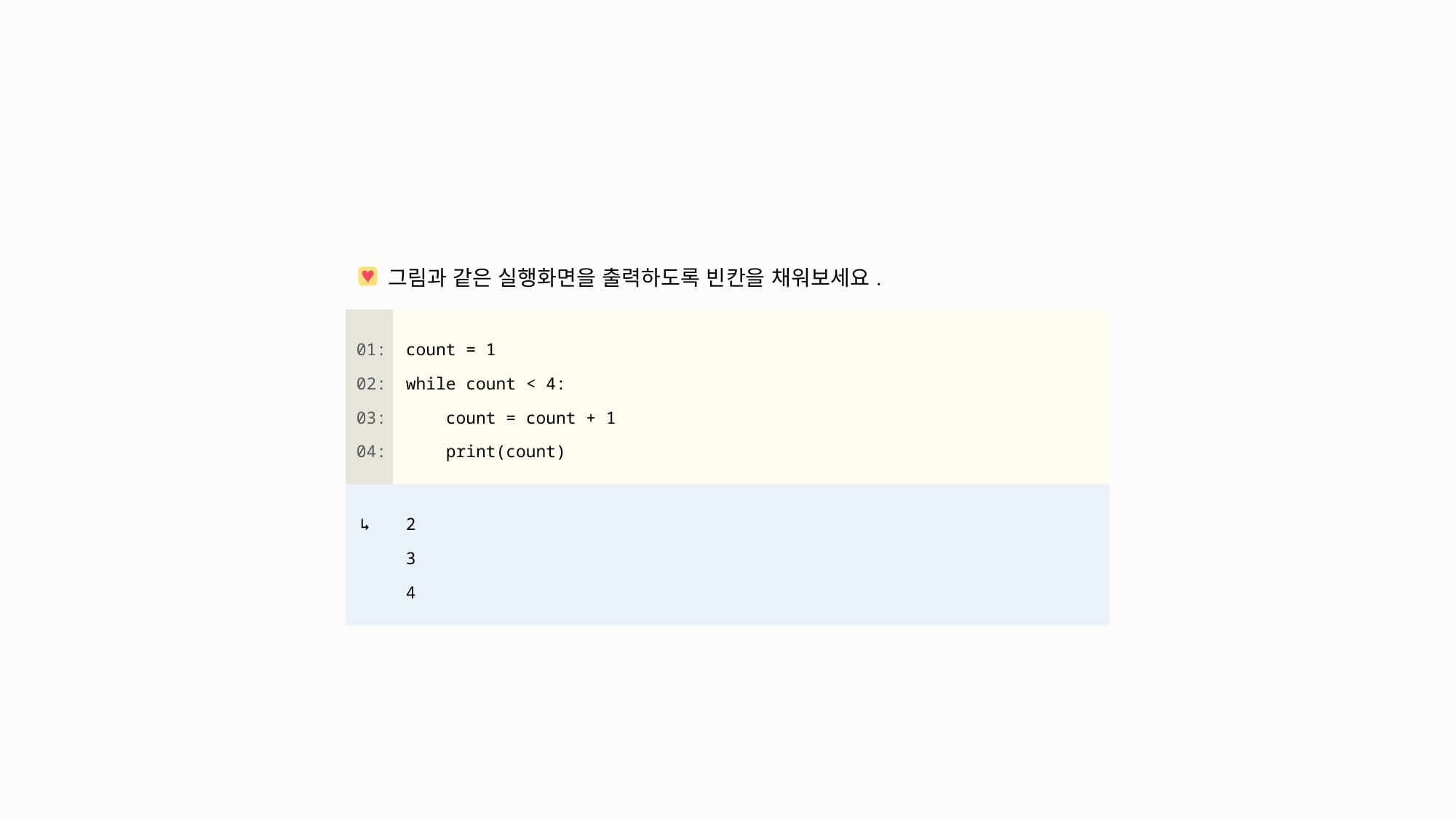

| 그림과 같은 실행화면을 출력하도록 빈칸을 채워보세요. |  |
| --- | --- |
| 01: 02: 03: 04: | count = 1 while count < 4: count = count + 1 print(count) |
| ↳ | 2 3 4 |